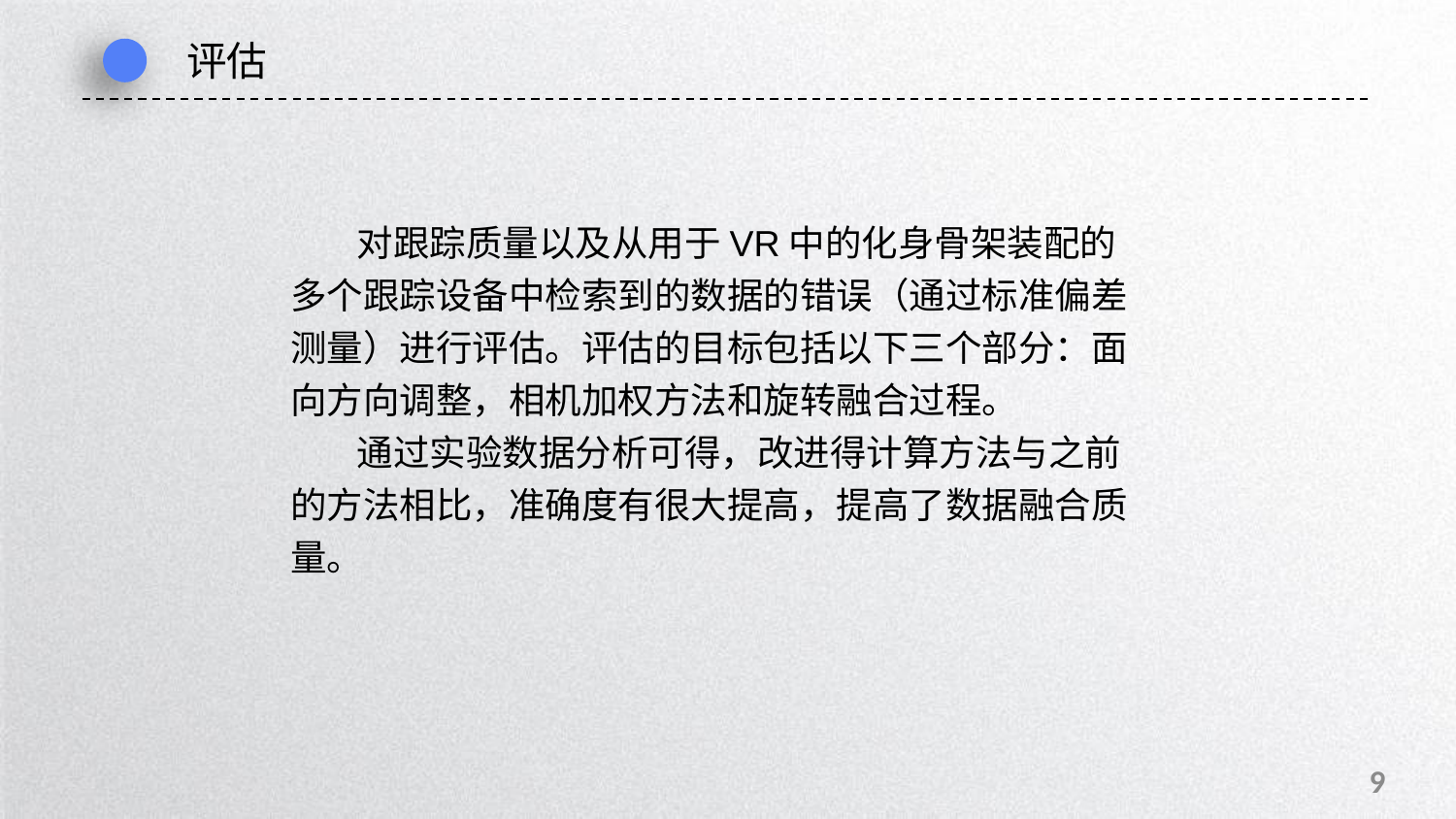

评估

       对跟踪质量以及从用于VR中的化身骨架装配的多个跟踪设备中检索到的数据的错误（通过标准偏差测量）进行评估。评估的目标包括以下三个部分：面向方向调整，相机加权方法和旋转融合过程。
       通过实验数据分析可得，改进得计算方法与之前的方法相比，准确度有很大提高，提高了数据融合质量。
9